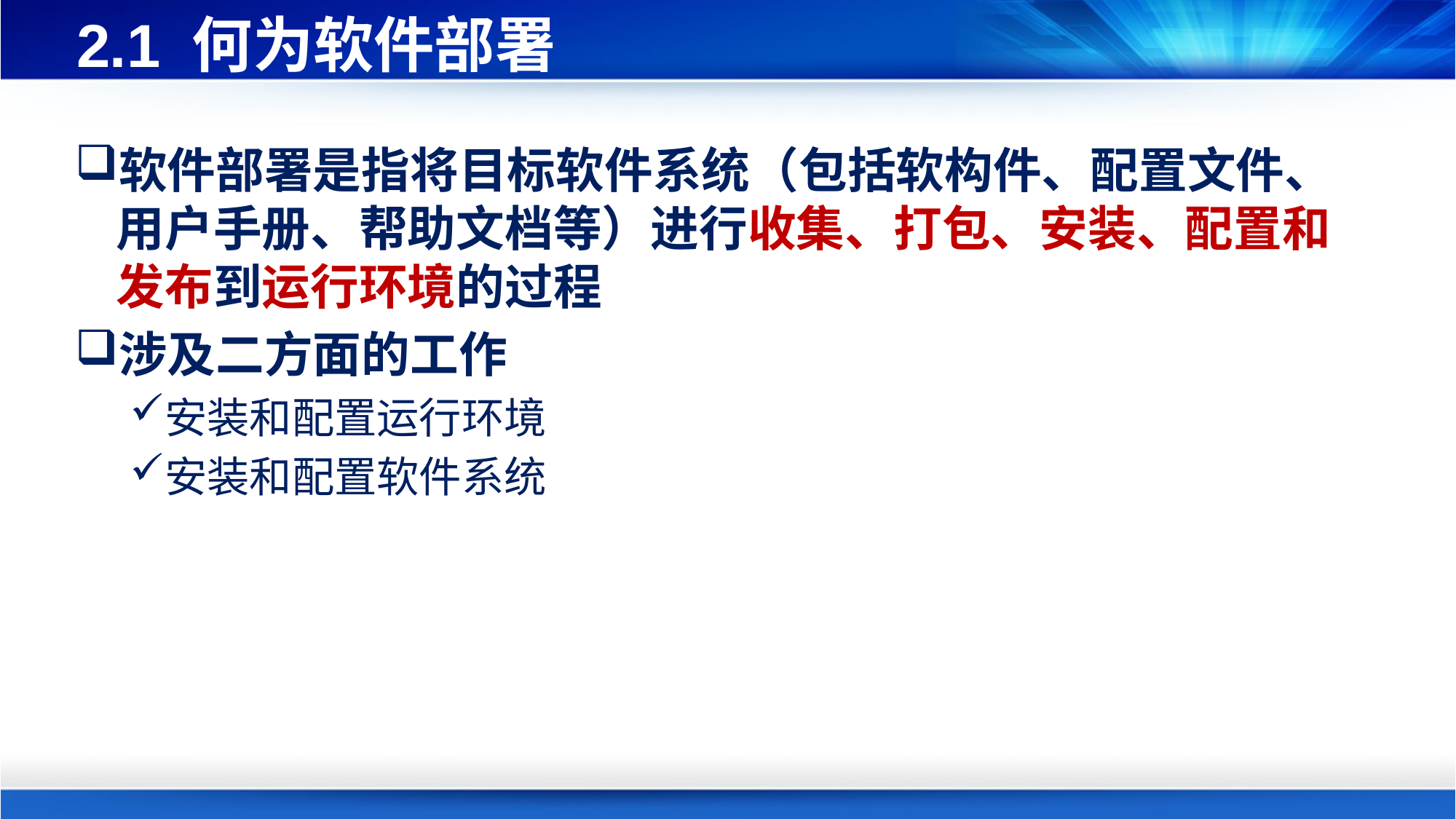

# 2.1 何为软件部署
软件部署是指将目标软件系统（包括软构件、配置文件、用户手册、帮助文档等）进行收集、打包、安装、配置和发布到运行环境的过程
涉及二方面的工作
安装和配置运行环境
安装和配置软件系统